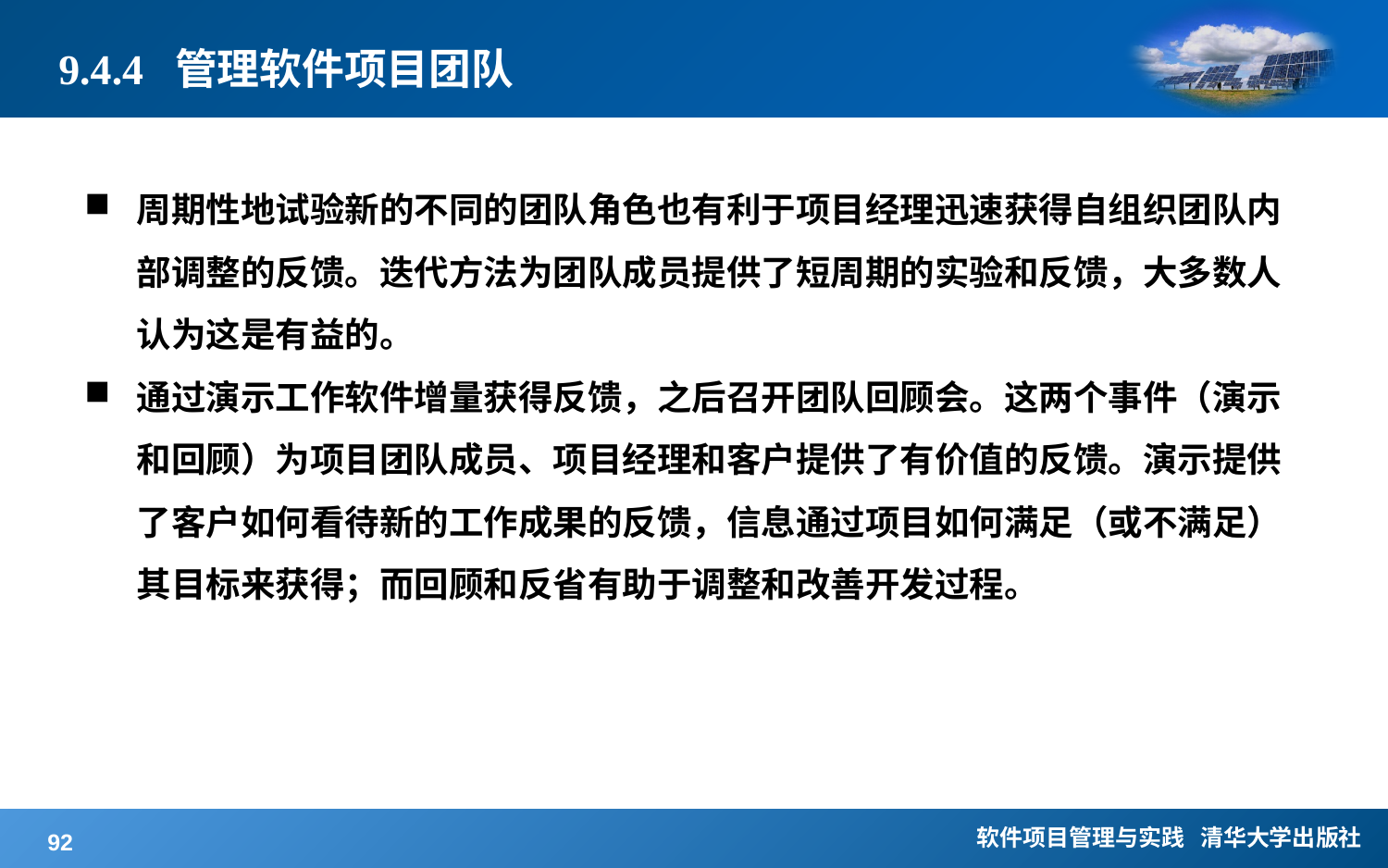

# 9.4.4  管理软件项目团队
周期性地试验新的不同的团队角色也有利于项目经理迅速获得自组织团队内部调整的反馈。迭代方法为团队成员提供了短周期的实验和反馈，大多数人认为这是有益的。
通过演示工作软件增量获得反馈，之后召开团队回顾会。这两个事件（演示和回顾）为项目团队成员、项目经理和客户提供了有价值的反馈。演示提供了客户如何看待新的工作成果的反馈，信息通过项目如何满足（或不满足）其目标来获得；而回顾和反省有助于调整和改善开发过程。